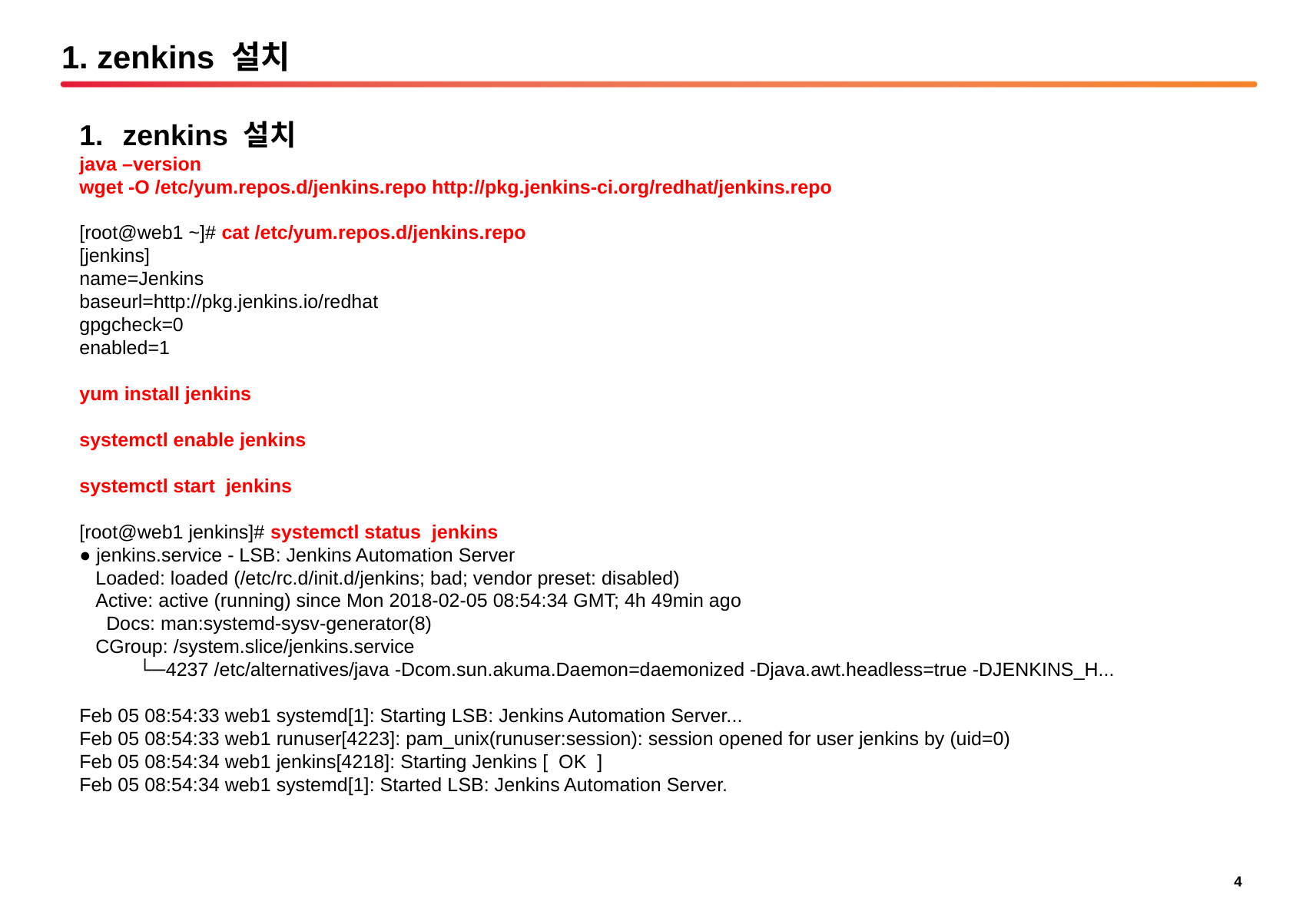

# 1. zenkins 설치
zenkins 설치
java –version
wget -O /etc/yum.repos.d/jenkins.repo http://pkg.jenkins-ci.org/redhat/jenkins.repo

[root@web1 ~]# cat /etc/yum.repos.d/jenkins.repo
[jenkins]
name=Jenkins
baseurl=http://pkg.jenkins.io/redhat
gpgcheck=0
enabled=1

yum install jenkins

systemctl enable jenkins

systemctl start  jenkins

[root@web1 jenkins]# systemctl status  jenkins
● jenkins.service - LSB: Jenkins Automation Server
   Loaded: loaded (/etc/rc.d/init.d/jenkins; bad; vendor preset: disabled)
   Active: active (running) since Mon 2018-02-05 08:54:34 GMT; 4h 49min ago
     Docs: man:systemd-sysv-generator(8)
   CGroup: /system.slice/jenkins.service
           └─4237 /etc/alternatives/java -Dcom.sun.akuma.Daemon=daemonized -Djava.awt.headless=true -DJENKINS_H...

Feb 05 08:54:33 web1 systemd[1]: Starting LSB: Jenkins Automation Server...
Feb 05 08:54:33 web1 runuser[4223]: pam_unix(runuser:session): session opened for user jenkins by (uid=0)
Feb 05 08:54:34 web1 jenkins[4218]: Starting Jenkins [  OK  ]
Feb 05 08:54:34 web1 systemd[1]: Started LSB: Jenkins Automation Server.